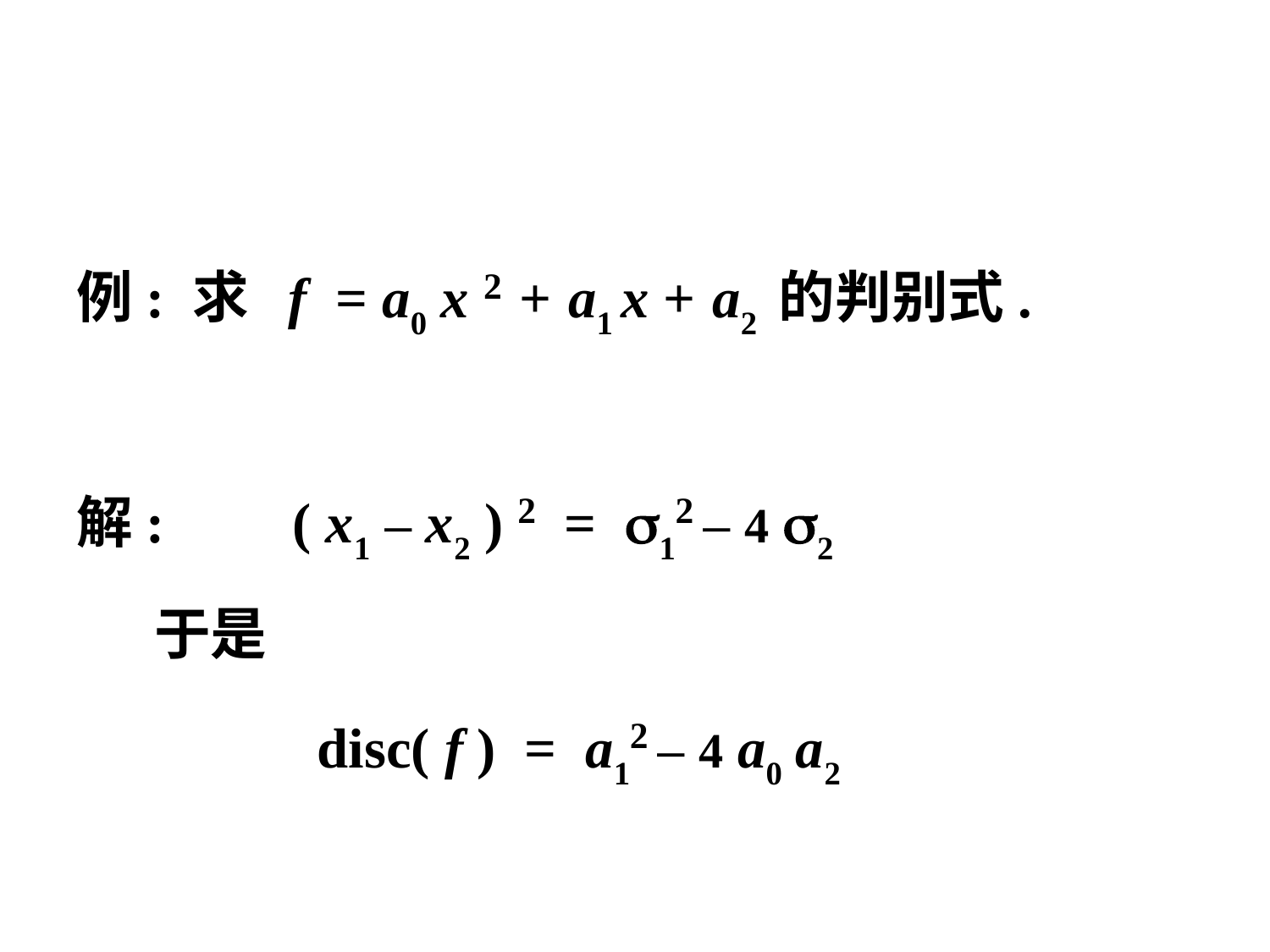

#
例: 求  f  = a0 x 2  +  a1 x +  a2 的判别式.

解:         ( x1 – x2 ) 2  =  σ12 – 4 σ2
     于是
                 disc( f )  =  a12 – 4 a0 a2